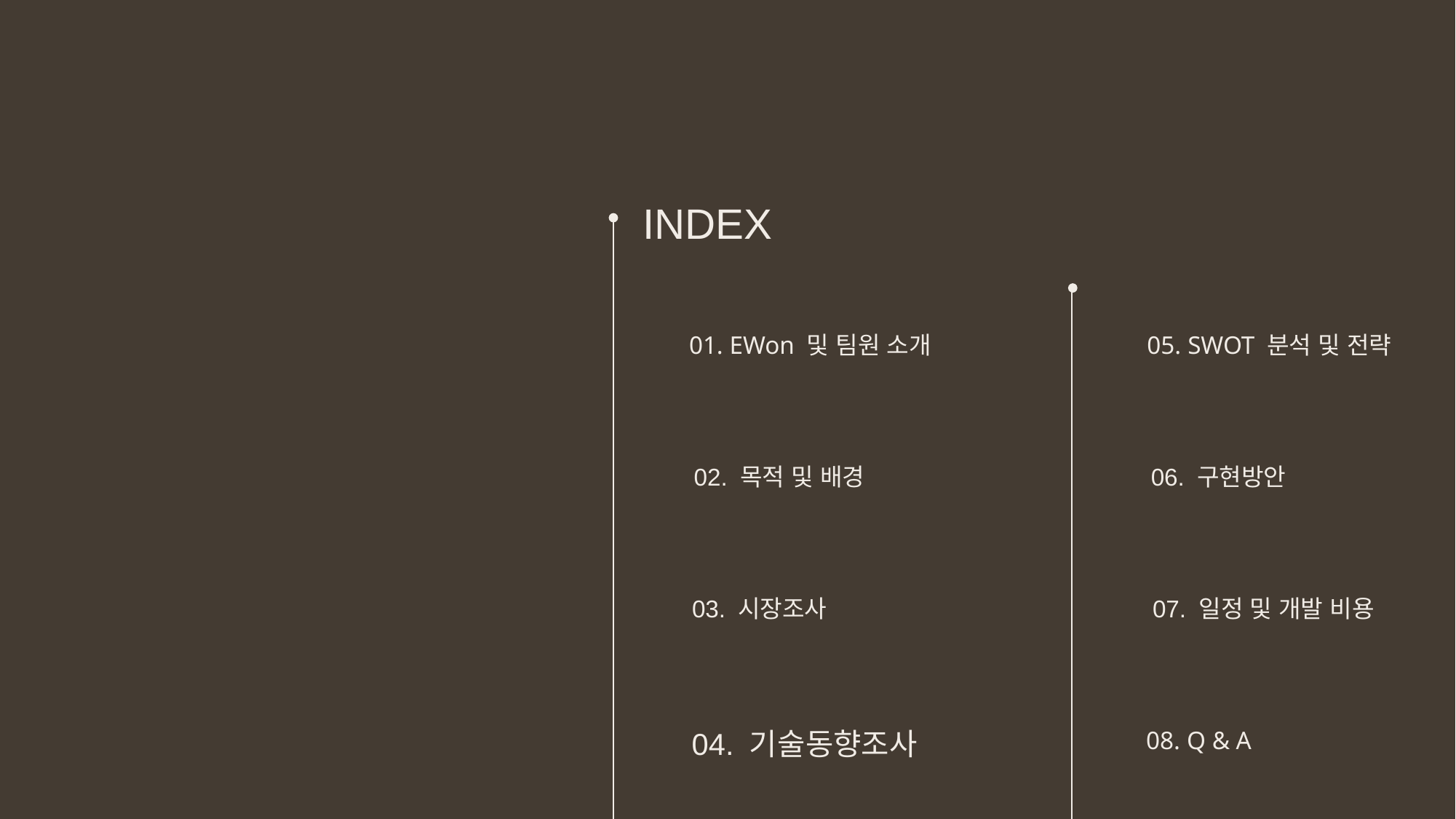

INDEX

01. EWon 및 팀원 소개
05. SWOT 분석 및 전략
02. 목적 및 배경
06. 구현방안
03. 시장조사
07. 일정 및 개발 비용
04. 기술동향조사
08. Q & A